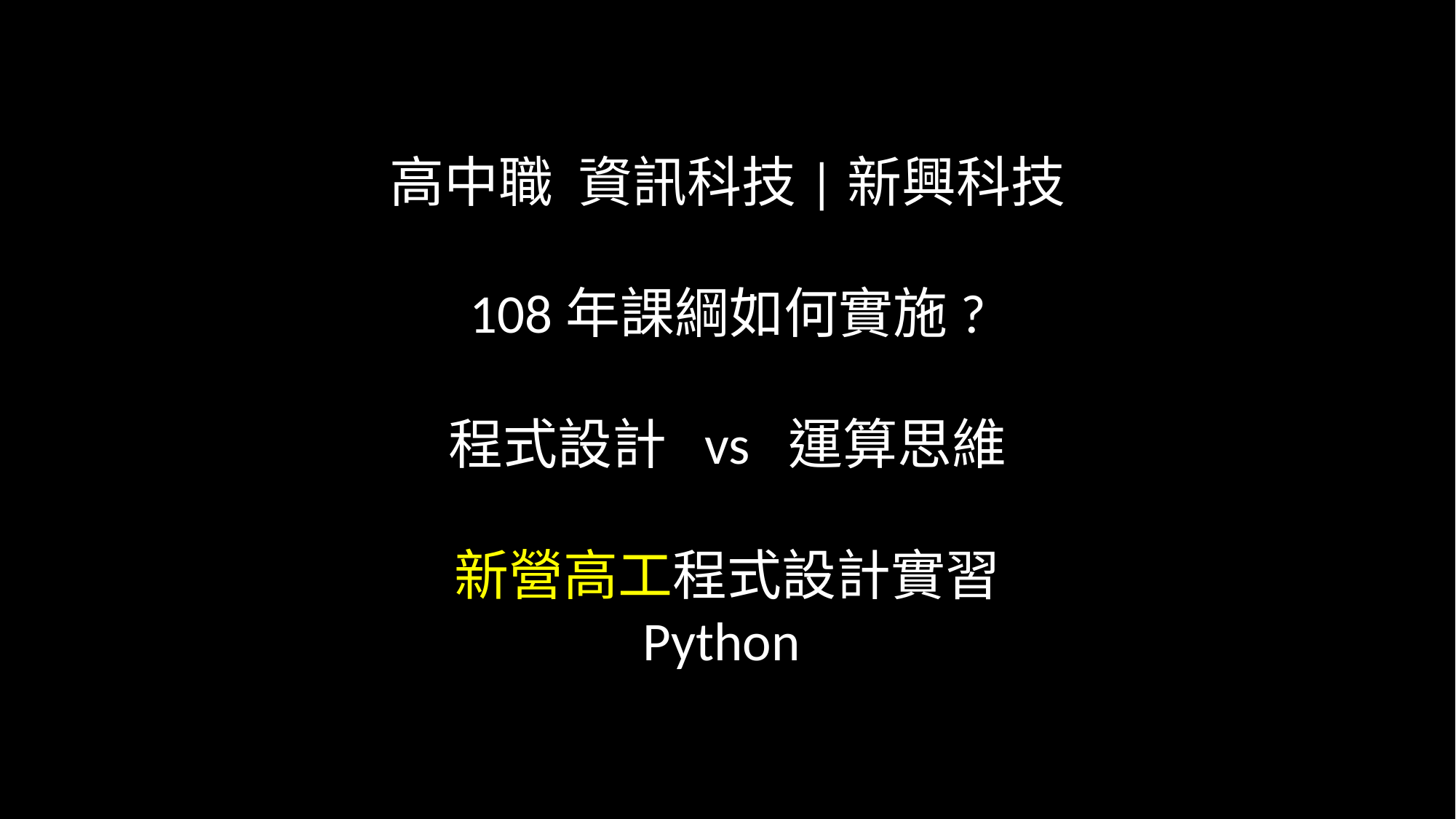

高中職  資訊科技|新興科技

108年課綱如何實施?

程式設計  vs  運算思維

新營高工程式設計實習
Python
#